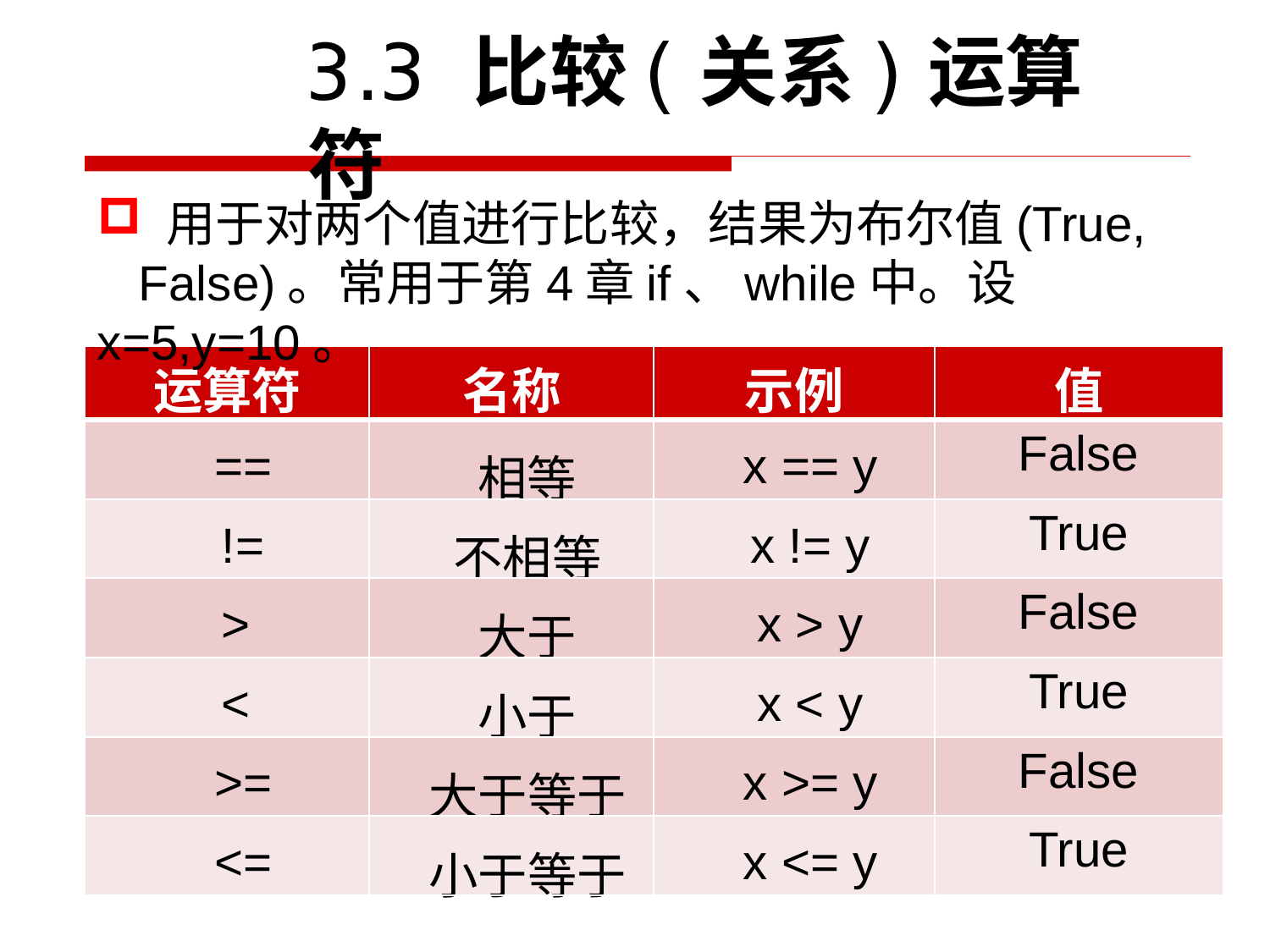

3.3 比较(关系)运算符
 用于对两个值进行比较，结果为布尔值(True,
   False)。常用于第4章if、while中。设x=5,y=10。
| 运算符 | 名称 | 示例 | 值 |
| --- | --- | --- | --- |
| == | 相等 | x == y | False |
| != | 不相等 | x != y | True |
| > | 大于 | x > y | False |
| < | 小于 | x < y | True |
| >= | 大于等于 | x >= y | False |
| <= | 小于等于 | x <= y | True |